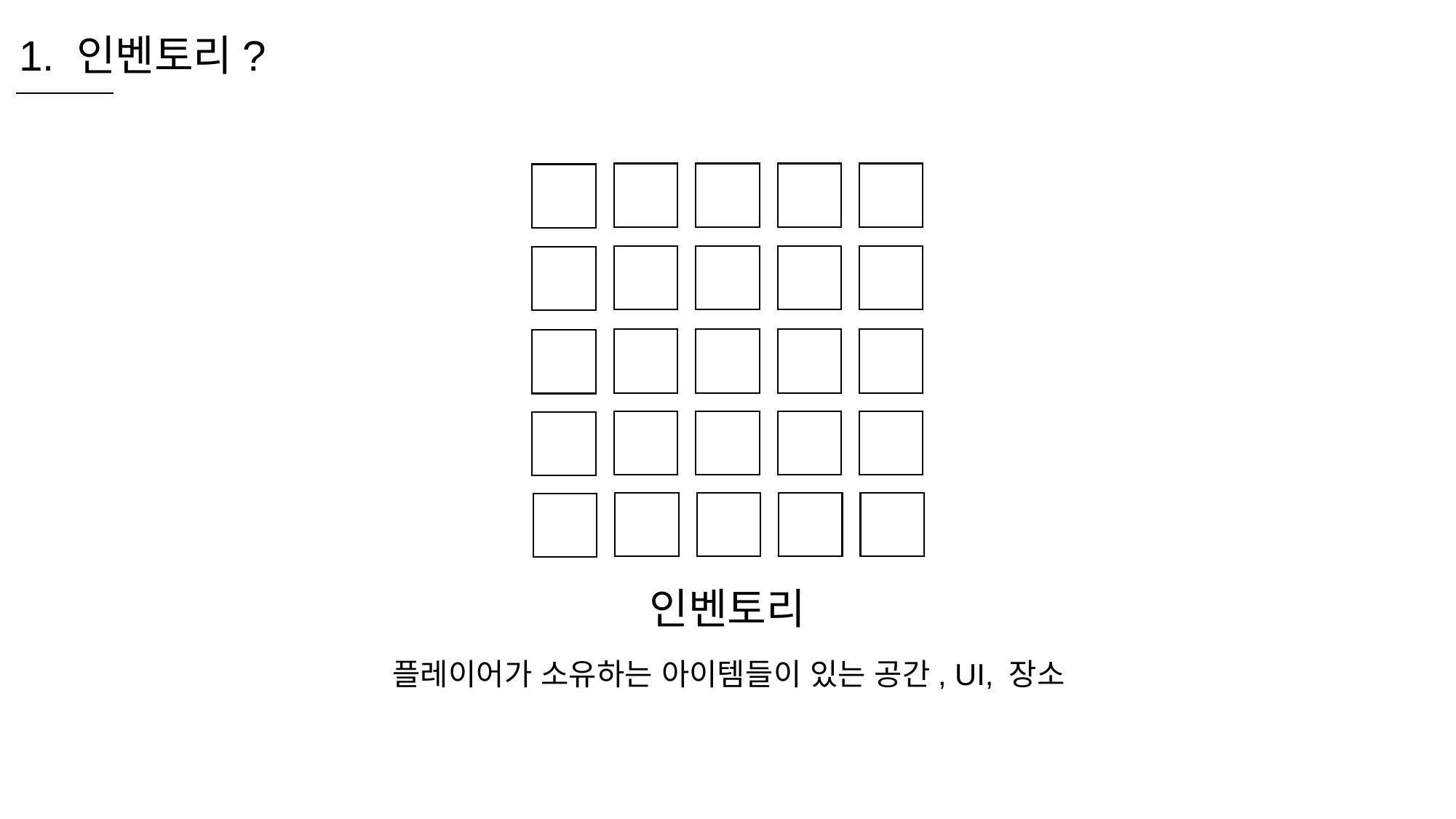

1. 인벤토리?

인벤토리
플레이어가 소유하는 아이템들이 있는 공간, UI, 장소